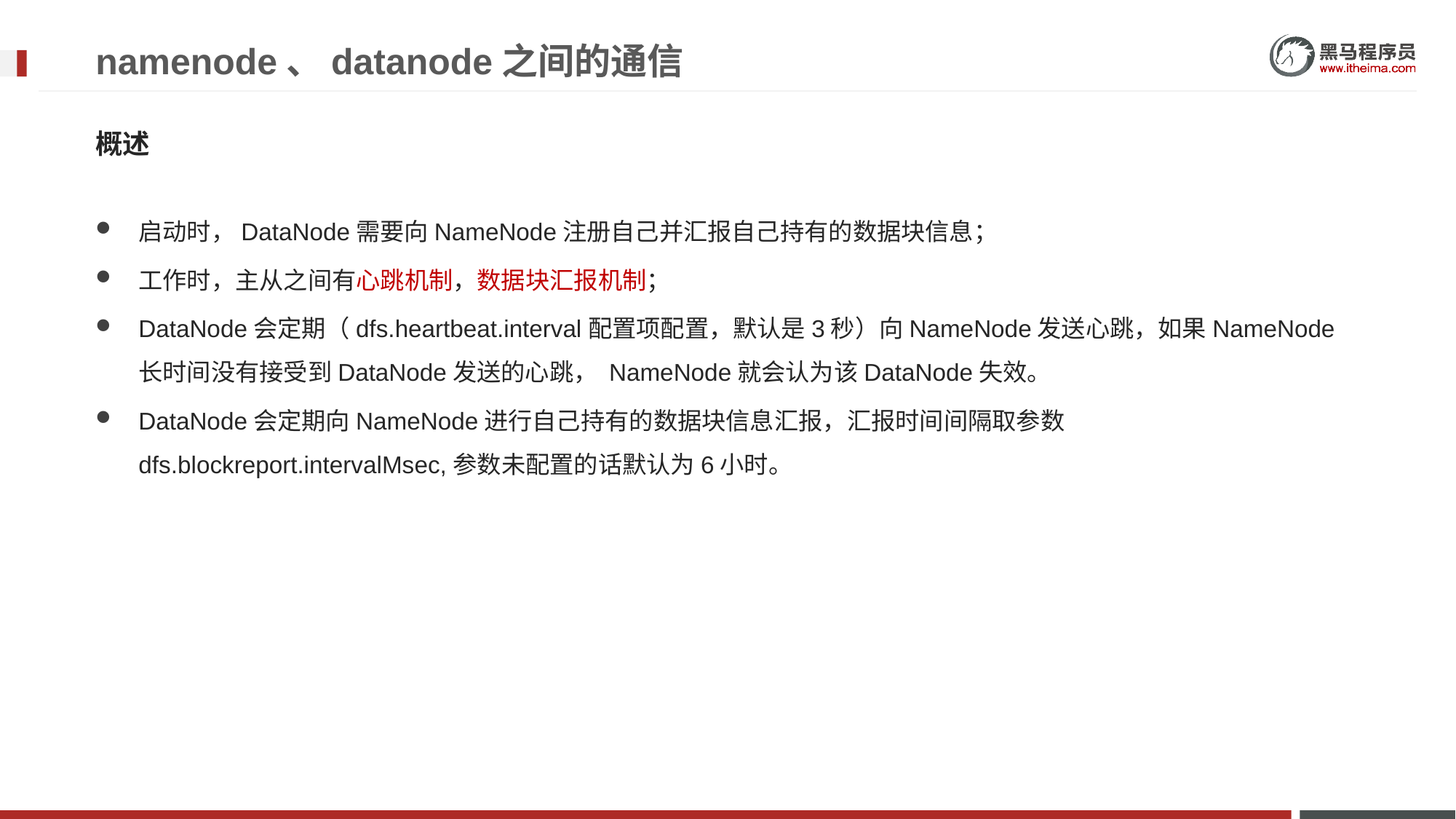

# namenode、datanode之间的通信
概述
启动时，DataNode需要向NameNode注册自己并汇报自己持有的数据块信息；
工作时，主从之间有心跳机制，数据块汇报机制；
DataNode会定期（dfs.heartbeat.interval配置项配置，默认是3秒）向NameNode发送心跳，如果NameNode长时间没有接受到DataNode发送的心跳， NameNode就会认为该DataNode失效。
DataNode会定期向NameNode进行自己持有的数据块信息汇报，汇报时间间隔取参数dfs.blockreport.intervalMsec,参数未配置的话默认为6小时。